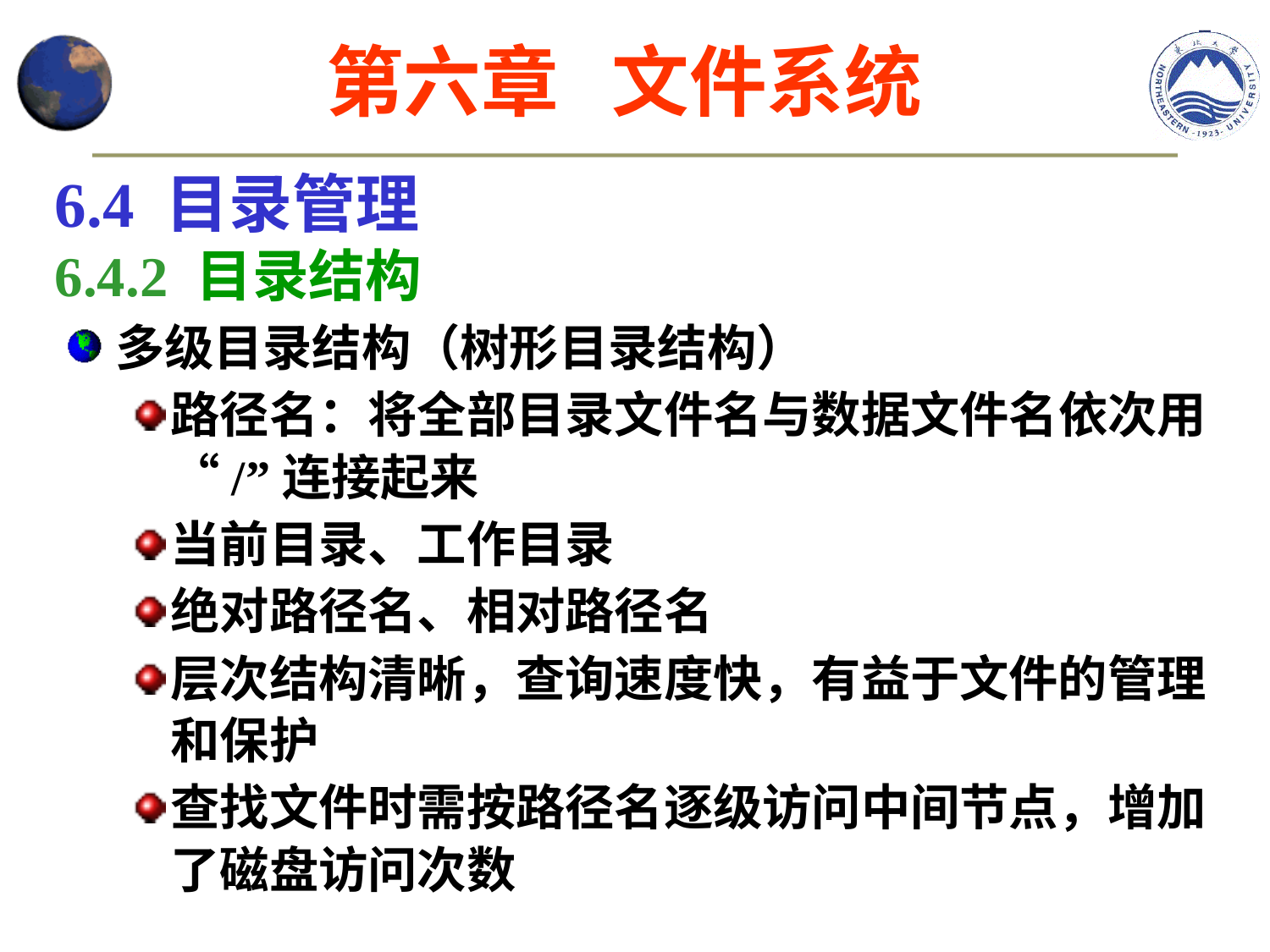

第六章   文件系统
6.4 目录管理
6.4.2 目录结构
多级目录结构（树形目录结构）
路径名：将全部目录文件名与数据文件名依次用“/”连接起来
当前目录、工作目录
绝对路径名、相对路径名
层次结构清晰，查询速度快，有益于文件的管理和保护
查找文件时需按路径名逐级访问中间节点，增加了磁盘访问次数